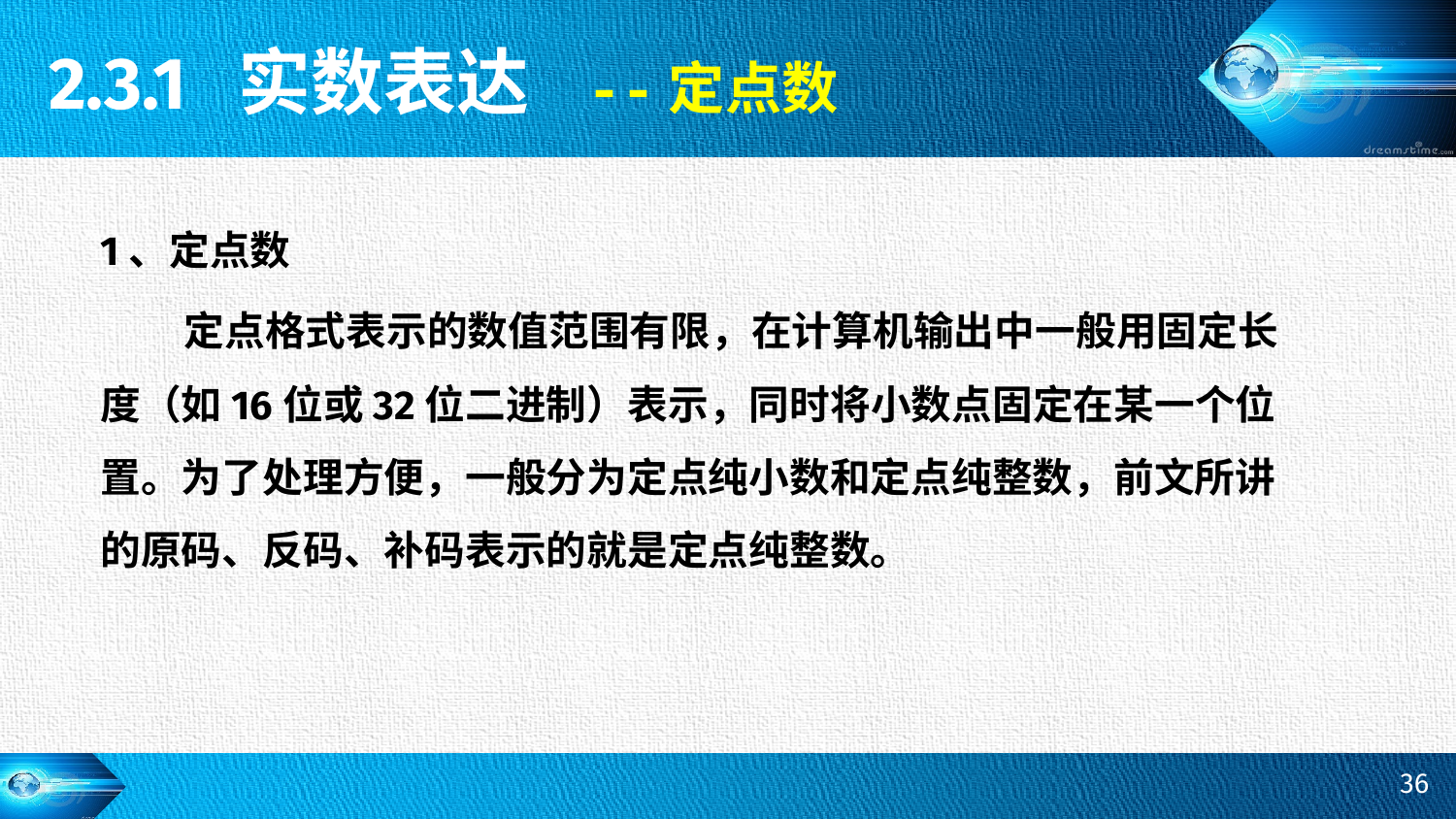

2.3.1  实数表达
--定点数
1、定点数
        定点格式表示的数值范围有限，在计算机输出中一般用固定长度（如16位或32位二进制）表示，同时将小数点固定在某一个位置。为了处理方便，一般分为定点纯小数和定点纯整数，前文所讲的原码、反码、补码表示的就是定点纯整数。

36